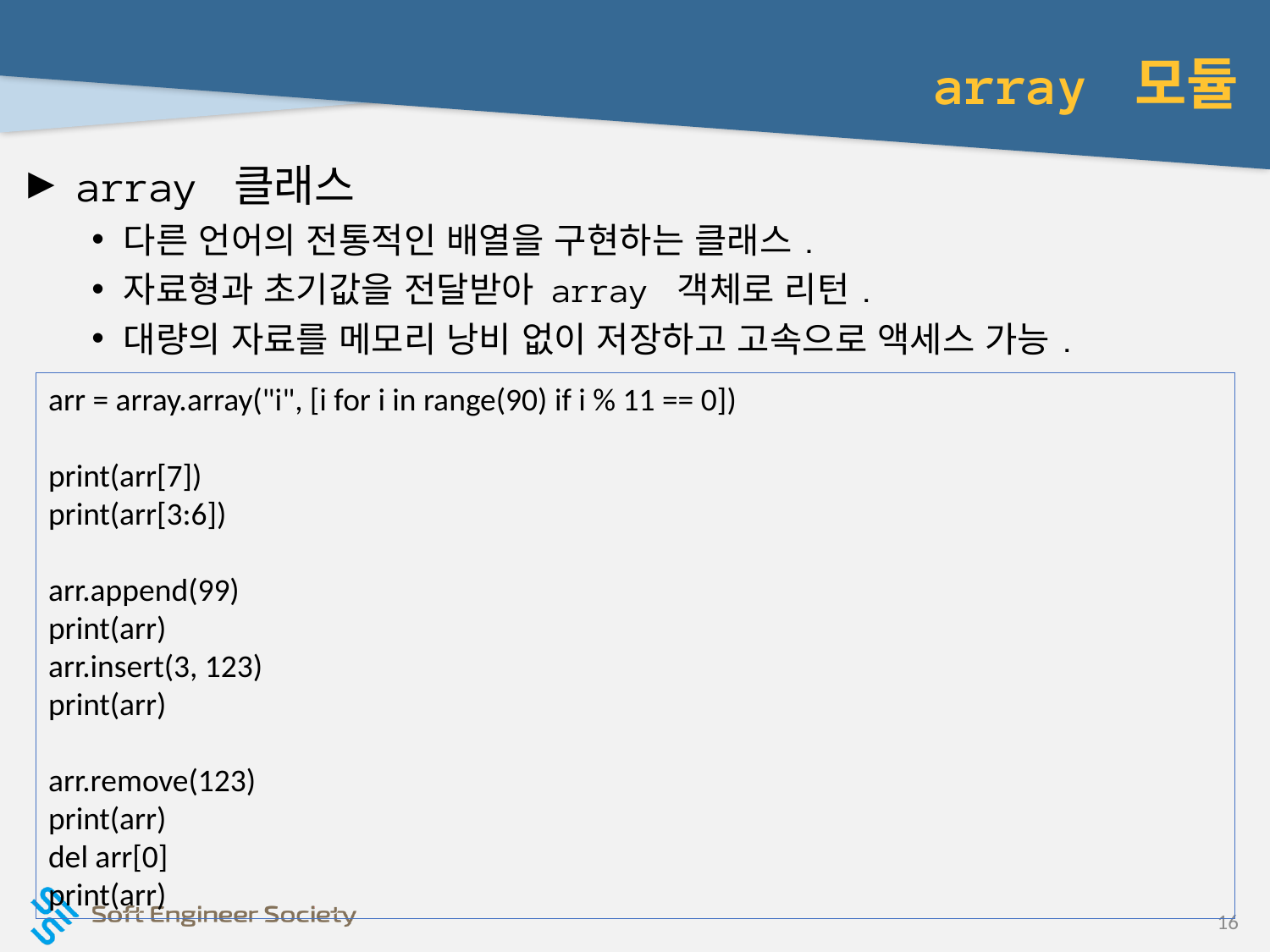

# array 모듈
array 클래스
다른 언어의 전통적인 배열을 구현하는 클래스.
자료형과 초기값을 전달받아 array 객체로 리턴.
대량의 자료를 메모리 낭비 없이 저장하고 고속으로 액세스 가능.
arr = array.array("i", [i for i in range(90) if i % 11 == 0])

print(arr[7])
print(arr[3:6])

arr.append(99)
print(arr)
arr.insert(3, 123)
print(arr)

arr.remove(123)
print(arr)
del arr[0]
print(arr)
16